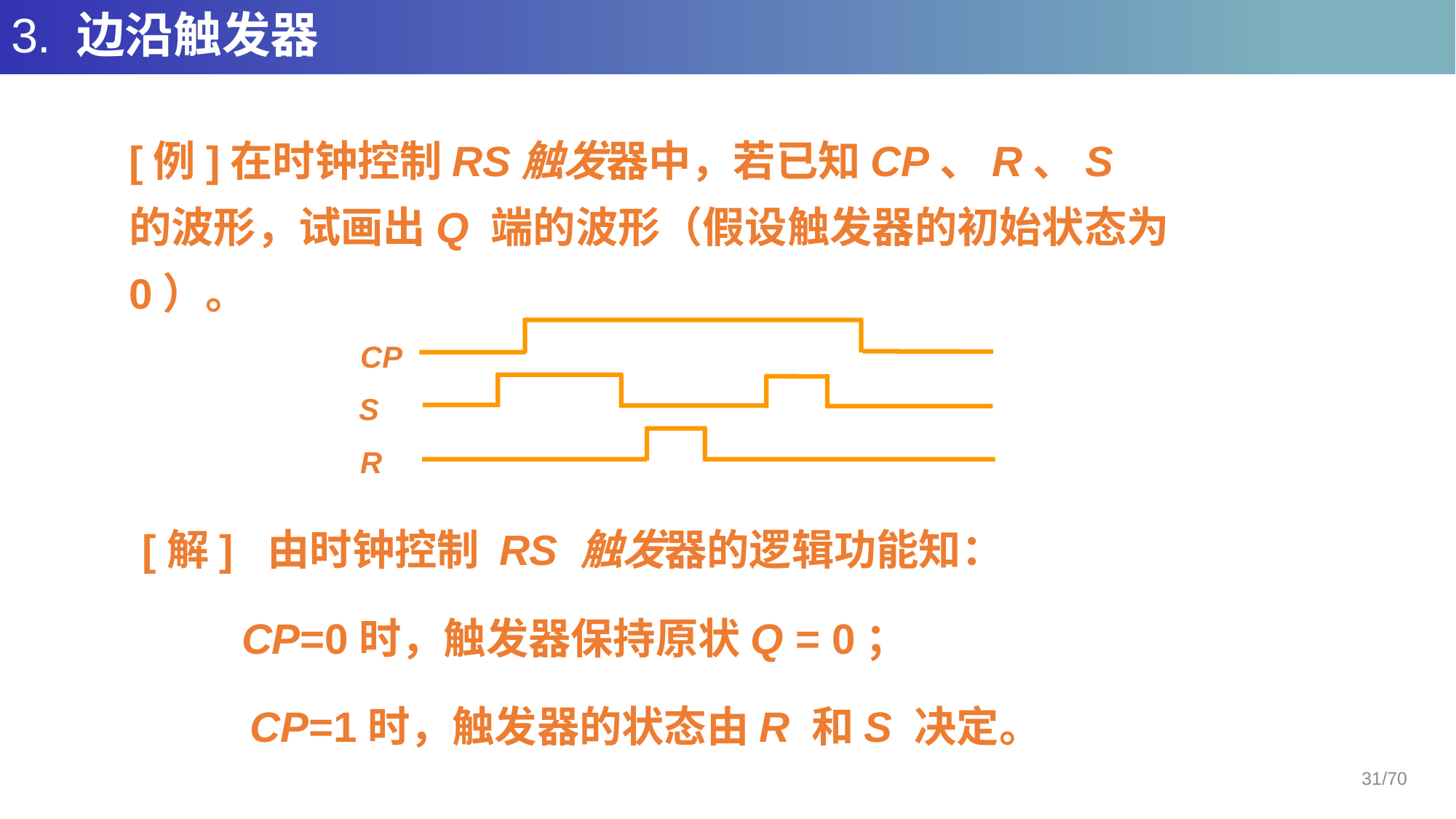

# 3. 边沿触发器
[例]在时钟控制RS触发器中，若已知CP、R、S 的波形，试画出Q 端的波形（假设触发器的初始状态为0）。

CP

S

R

[解]  由时钟控制 RS 触发器的逻辑功能知：
CP=0时，触发器保持原状Q = 0；
CP=1时，触发器的状态由R 和S 决定。
31/70